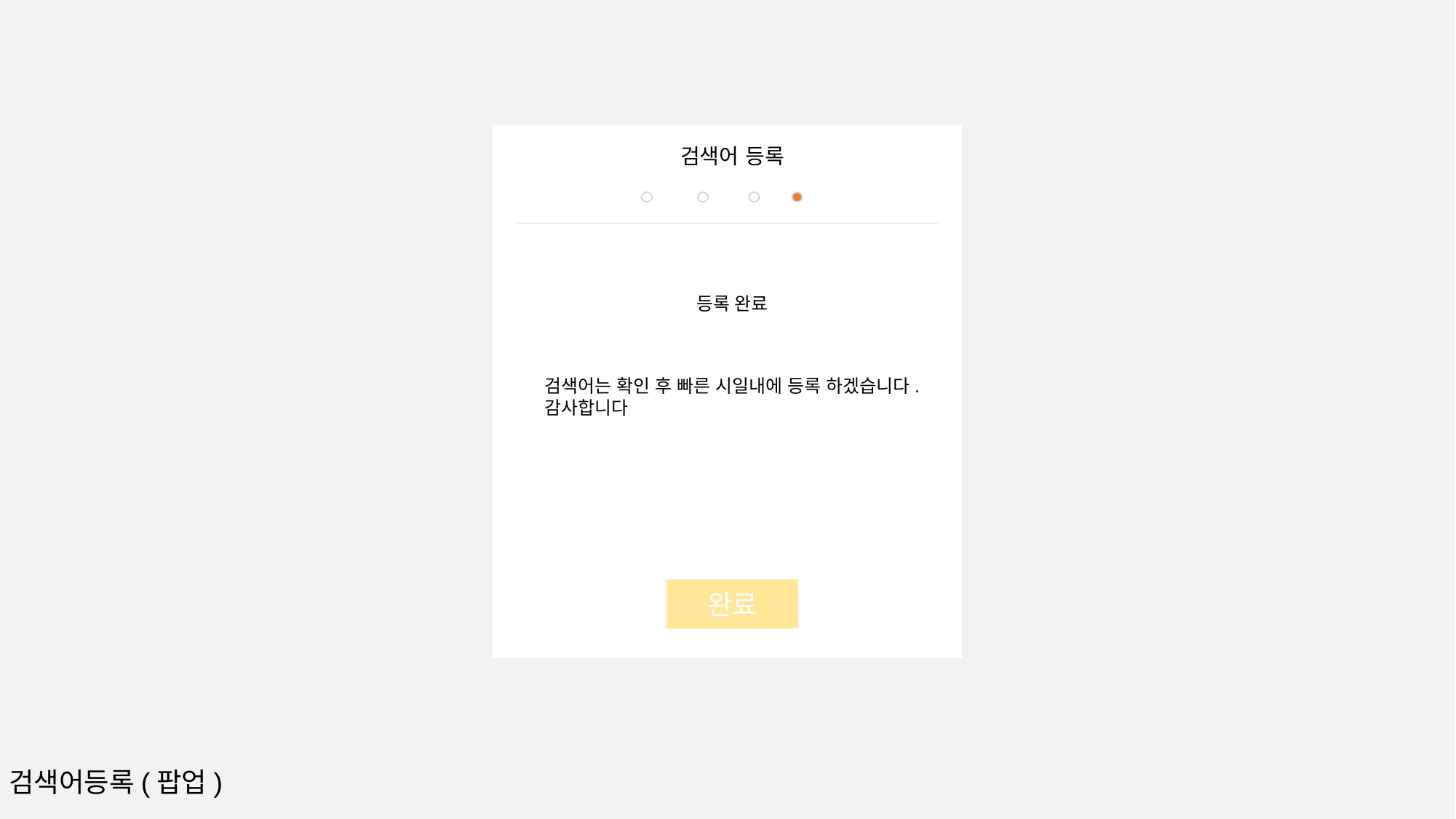

검색어 등록

등록 완료
검색어는 확인 후 빠른 시일내에 등록 하겠습니다.
감사합니다
완료
검색어등록(팝업)